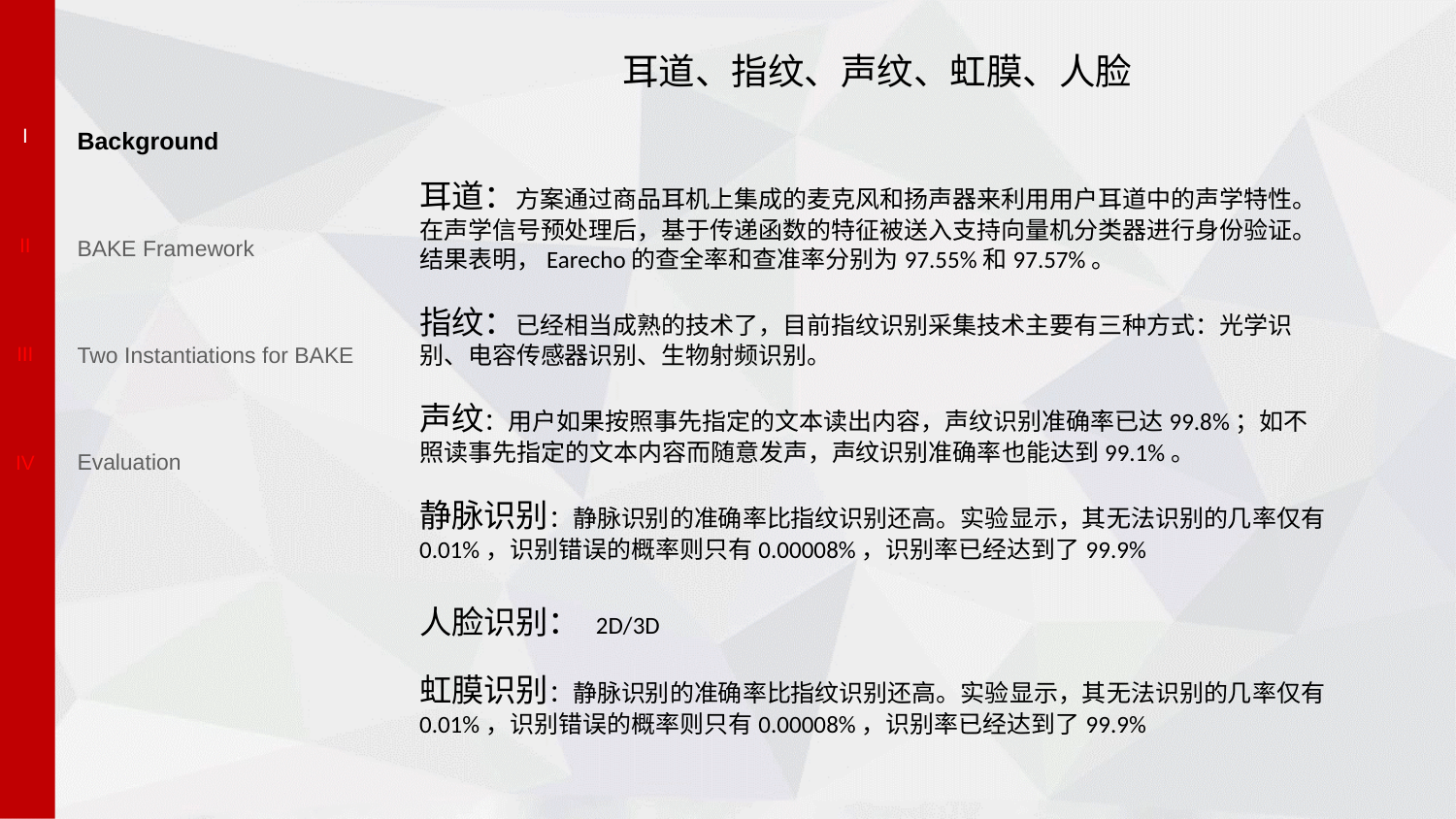

耳道、指纹、声纹、虹膜、人脸
I
II
III
IV
Background
BAKE Framework
Two Instantiations for BAKE
Evaluation

耳道：方案通过商品耳机上集成的麦克风和扬声器来利用用户耳道中的声学特性。  在声学信号预处理后，基于传递函数的特征被送入支持向量机分类器进行身份验证。 结果表明，Earecho的查全率和查准率分别为97.55%和97.57%。

指纹：已经相当成熟的技术了，目前指纹识别采集技术主要有三种方式：光学识别、电容传感器识别、生物射频识别。

声纹：用户如果按照事先指定的文本读出内容，声纹识别准确率已达99.8%；如不照读事先指定的文本内容而随意发声，声纹识别准确率也能达到99.1%。

静脉识别：静脉识别的准确率比指纹识别还高。实验显示，其无法识别的几率仅有0.01%，识别错误的概率则只有0.00008%，识别率已经达到了99.9%

人脸识别： 2D/3D

虹膜识别：静脉识别的准确率比指纹识别还高。实验显示，其无法识别的几率仅有0.01%，识别错误的概率则只有0.00008%，识别率已经达到了99.9%